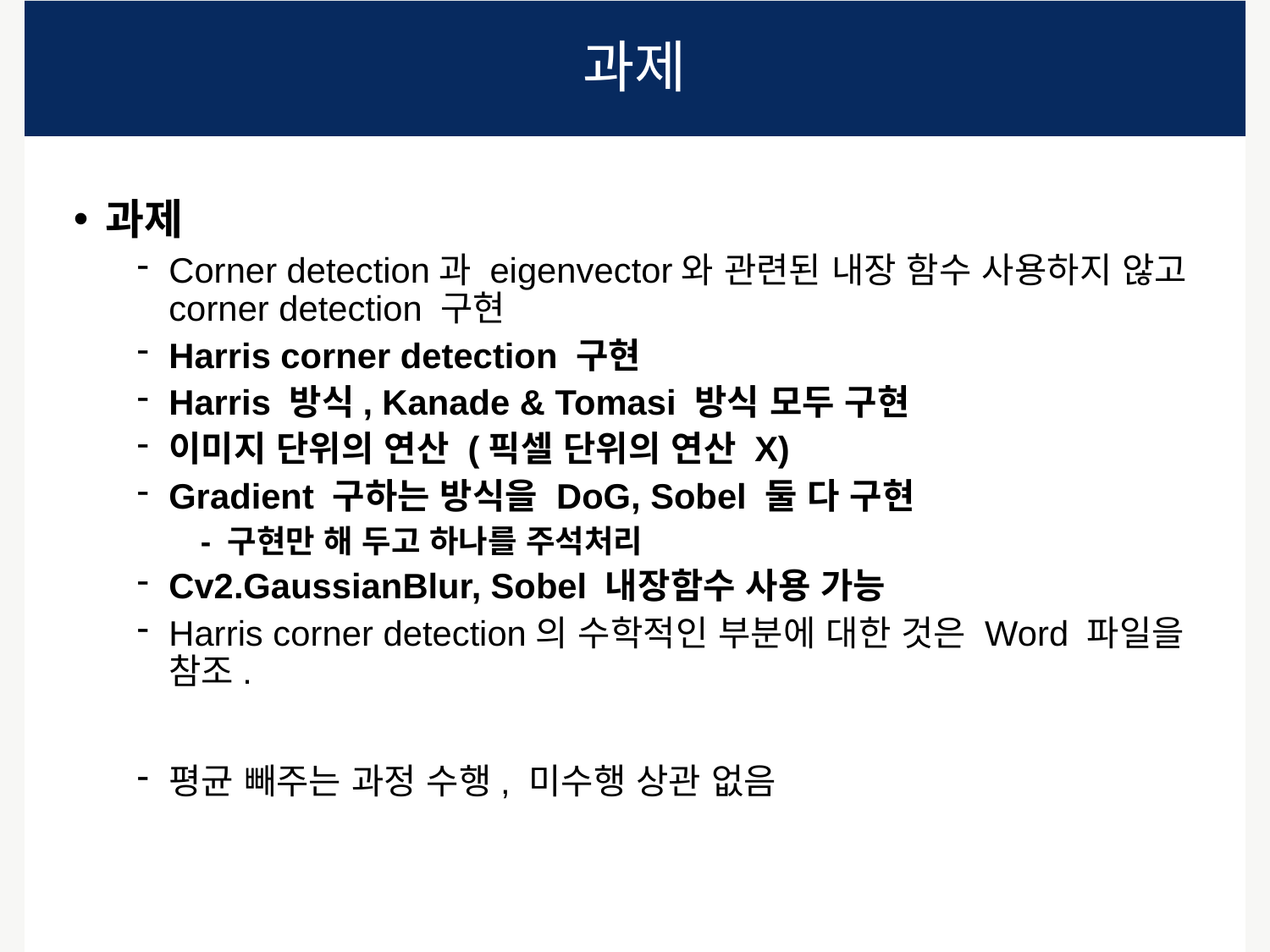

# 과제
과제
Corner detection과 eigenvector와 관련된 내장 함수 사용하지 않고 corner detection 구현
Harris corner detection 구현
Harris 방식, Kanade & Tomasi 방식 모두 구현
이미지 단위의 연산 (픽셀 단위의 연산 X)
Gradient 구하는 방식을 DoG, Sobel 둘 다 구현
- 구현만 해 두고 하나를 주석처리
Cv2.GaussianBlur, Sobel 내장함수 사용 가능
Harris corner detection의 수학적인 부분에 대한 것은 Word 파일을 참조.

평균 빼주는 과정 수행, 미수행 상관 없음